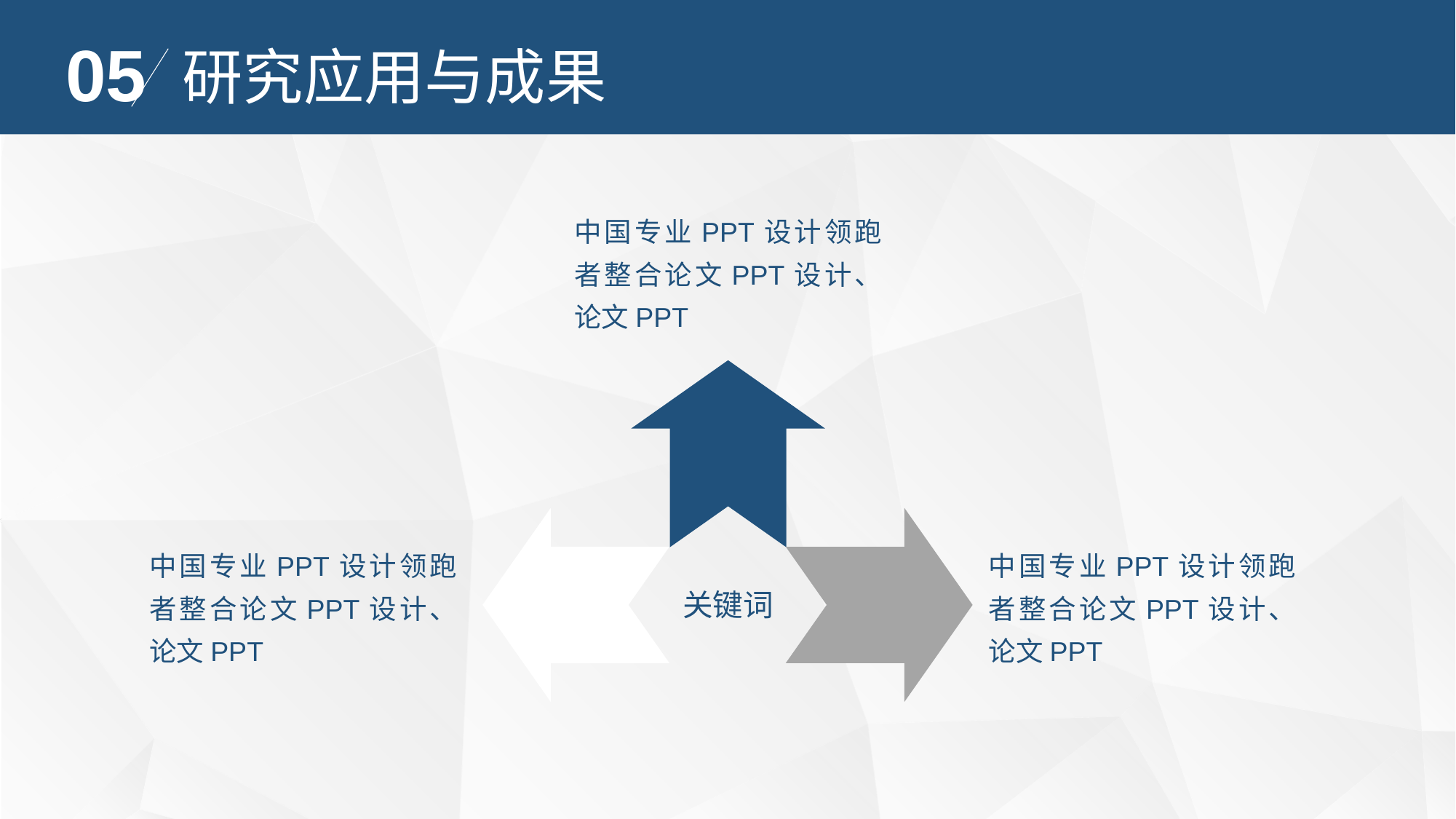

05
研究应用与成果
中国专业PPT设计领跑者整合论文PPT设计、论文PPT

关键词
中国专业PPT设计领跑者整合论文PPT设计、论文PPT
中国专业PPT设计领跑者整合论文PPT设计、论文PPT